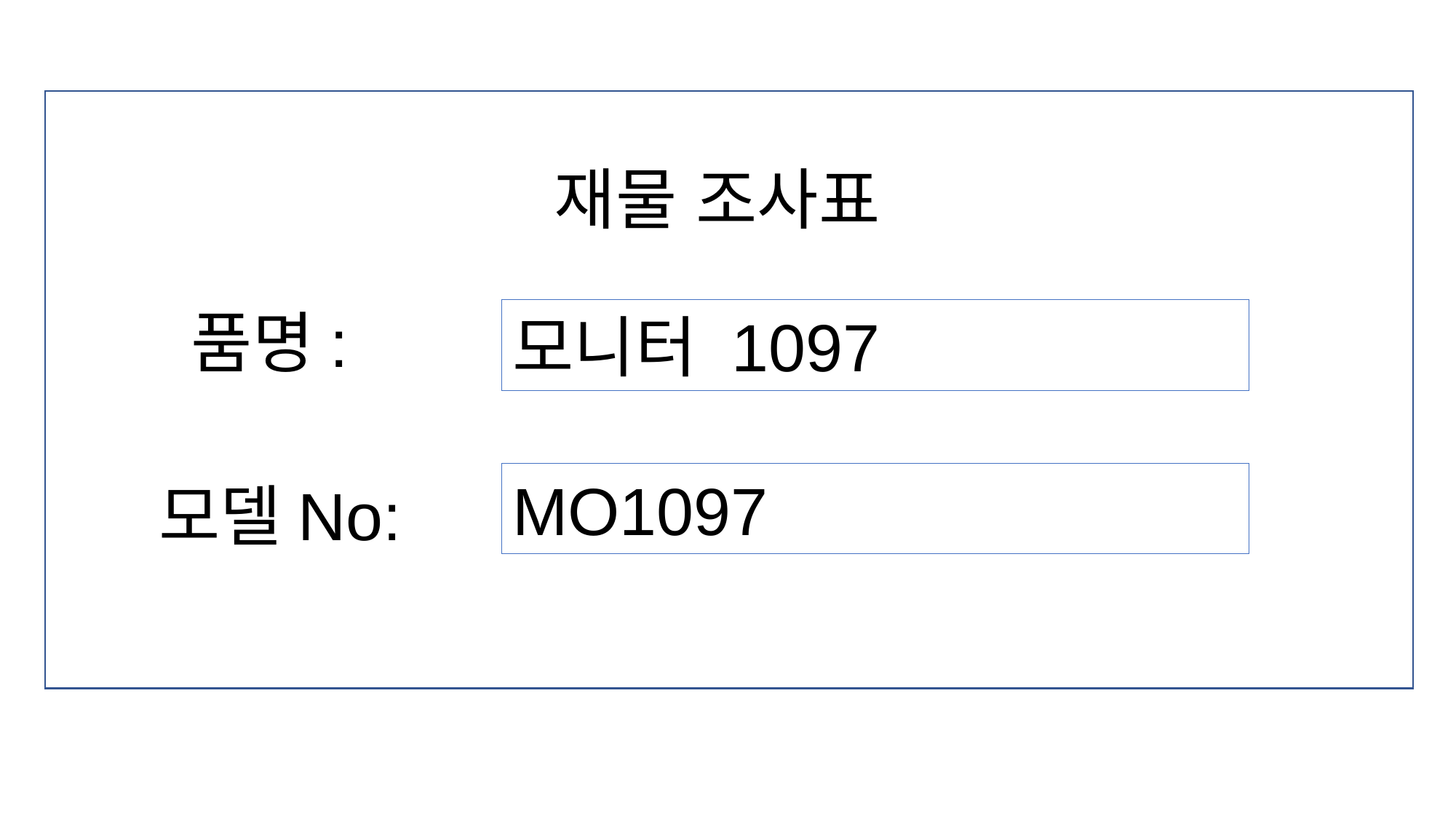

재물 조사표
품명:
모니터 1097
MO1097
모델No: